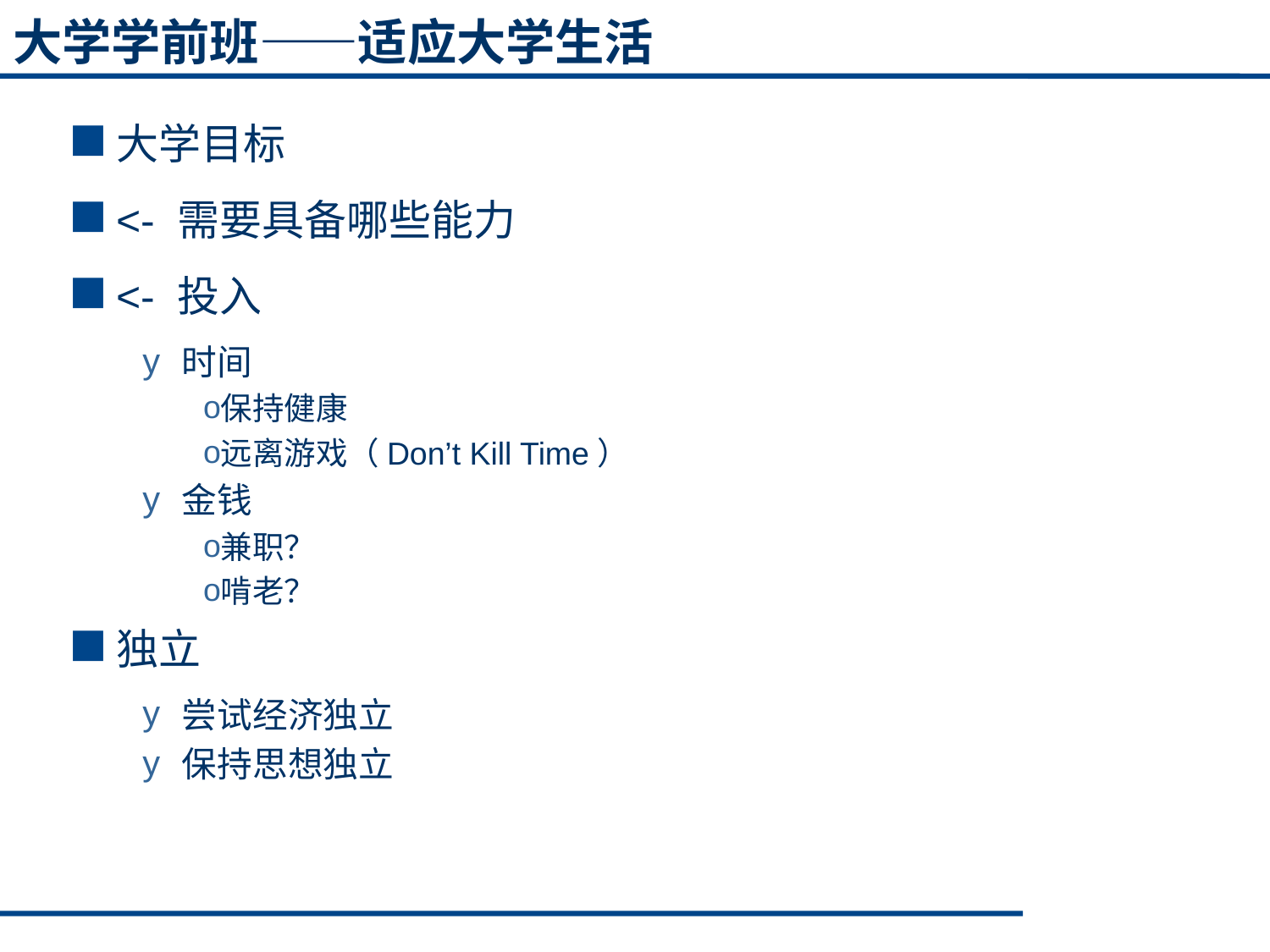

# 大学学前班——适应大学生活
大学目标
<- 需要具备哪些能力
<- 投入
时间
保持健康
远离游戏（Don’t Kill Time）
金钱
兼职？
啃老？
独立
尝试经济独立
保持思想独立